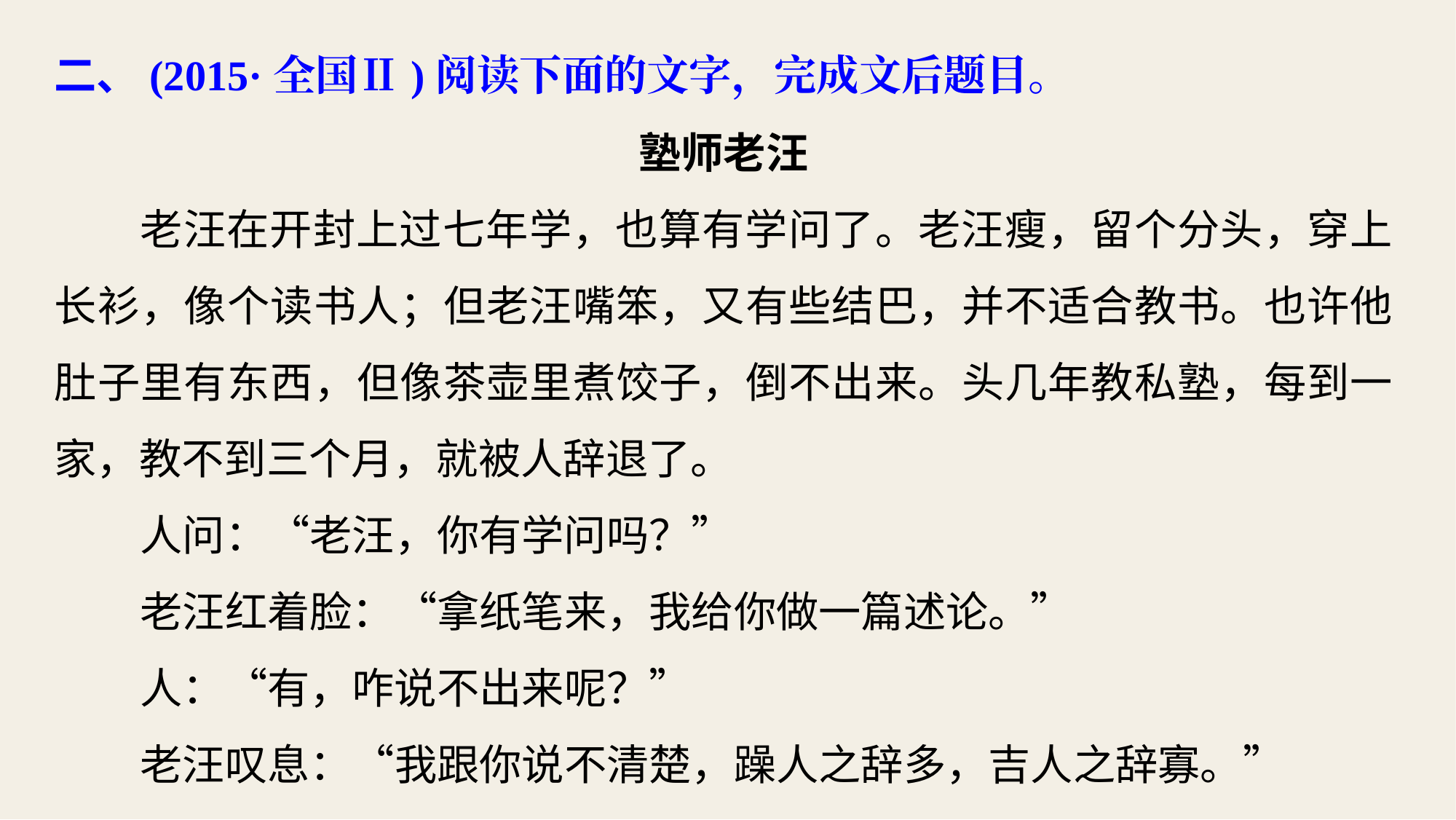

二、(2015·全国Ⅱ)阅读下面的文字，完成文后题目。
塾师老汪
老汪在开封上过七年学，也算有学问了。老汪瘦，留个分头，穿上长衫，像个读书人；但老汪嘴笨，又有些结巴，并不适合教书。也许他肚子里有东西，但像茶壶里煮饺子，倒不出来。头几年教私塾，每到一家，教不到三个月，就被人辞退了。
人问：“老汪，你有学问吗？”
老汪红着脸：“拿纸笔来，我给你做一篇述论。”
人：“有，咋说不出来呢？”
老汪叹息：“我跟你说不清楚，躁人之辞多，吉人之辞寡。”